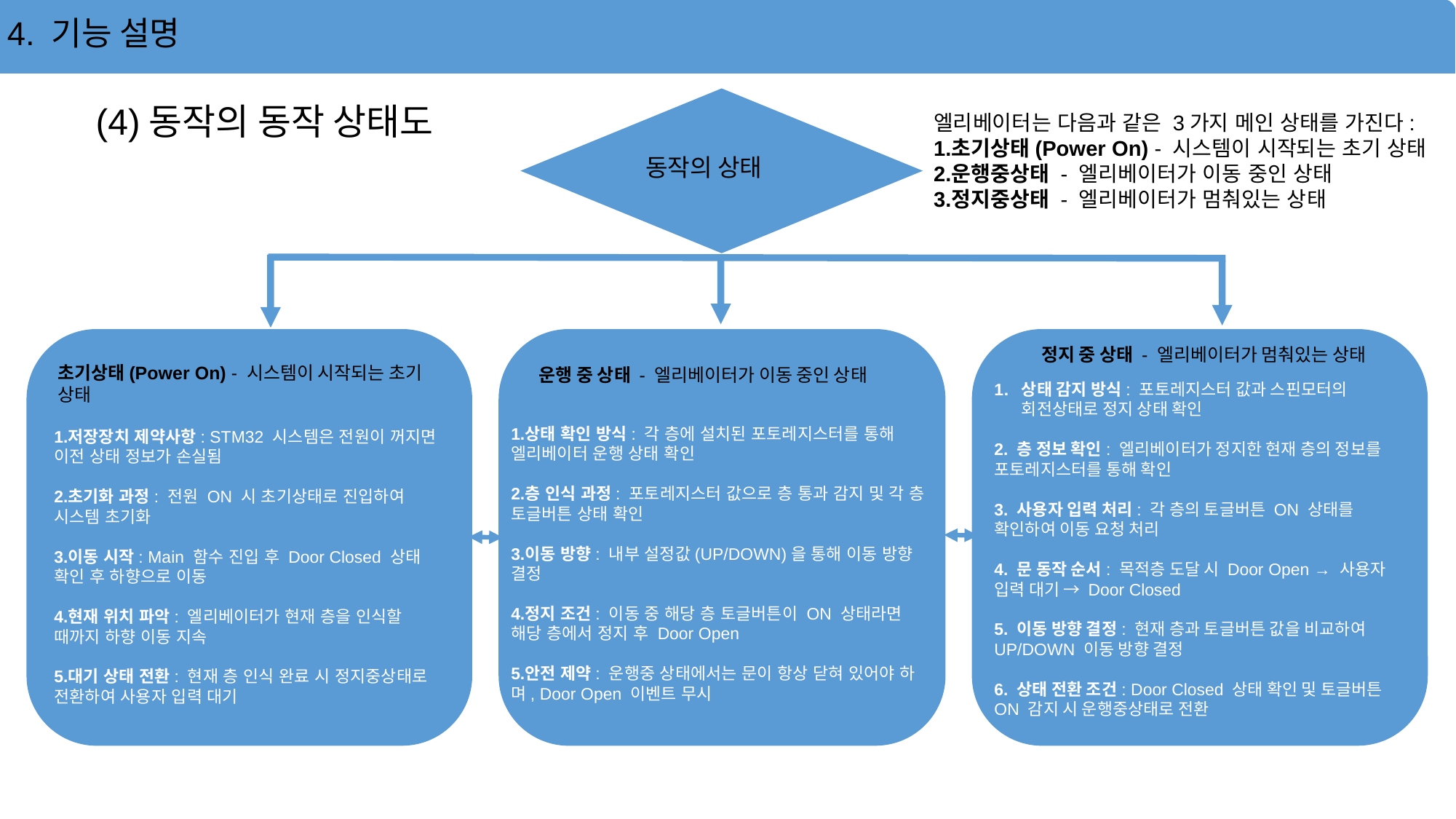

4. 기능 설명
# (4)동작의 동작 상태도

엘리베이터는 다음과 같은 3가지 메인 상태를 가진다:
초기상태(Power On) - 시스템이 시작되는 초기 상태
운행중상태 - 엘리베이터가 이동 중인 상태
정지중상태 - 엘리베이터가 멈춰있는 상태
동작의 상태

초기상태(Power On) - 시스템이 시작되는 초기 상태

운행 중 상태 - 엘리베이터가 이동 중인 상태

상태 감지 방식: 포토레지스터 값과 스핀모터의 회전상태로 정지 상태 확인

2. 층 정보 확인: 엘리베이터가 정지한 현재 층의 정보를 포토레지스터를 통해 확인

3. 사용자 입력 처리: 각 층의 토글버튼 ON 상태를 확인하여 이동 요청 처리

4. 문 동작 순서: 목적층 도달 시 Door Open → 사용자 입력 대기 → Door Closed

5. 이동 방향 결정: 현재 층과 토글버튼 값을 비교하여 UP/DOWN 이동 방향 결정

6. 상태 전환 조건: Door Closed 상태 확인 및 토글버튼 ON 감지 시 운행중상태로 전환

정지 중 상태 - 엘리베이터가 멈춰있는 상태
상태 확인 방식: 각 층에 설치된 포토레지스터를 통해 엘리베이터 운행 상태 확인

층 인식 과정: 포토레지스터 값으로 층 통과 감지 및 각 층 토글버튼 상태 확인

이동 방향: 내부 설정값(UP/DOWN)을 통해 이동 방향 결정

정지 조건: 이동 중 해당 층 토글버튼이 ON 상태라면 해당 층에서 정지 후 Door Open

안전 제약: 운행중 상태에서는 문이 항상 닫혀 있어야 하며, Door Open 이벤트 무시
저장장치 제약사항: STM32 시스템은 전원이 꺼지면 이전 상태 정보가 손실됨

초기화 과정: 전원 ON 시 초기상태로 진입하여 시스템 초기화

이동 시작: Main 함수 진입 후 Door Closed 상태 확인 후 하향으로 이동

현재 위치 파악: 엘리베이터가 현재 층을 인식할 때까지 하향 이동 지속

대기 상태 전환: 현재 층 인식 완료 시 정지중상태로 전환하여 사용자 입력 대기